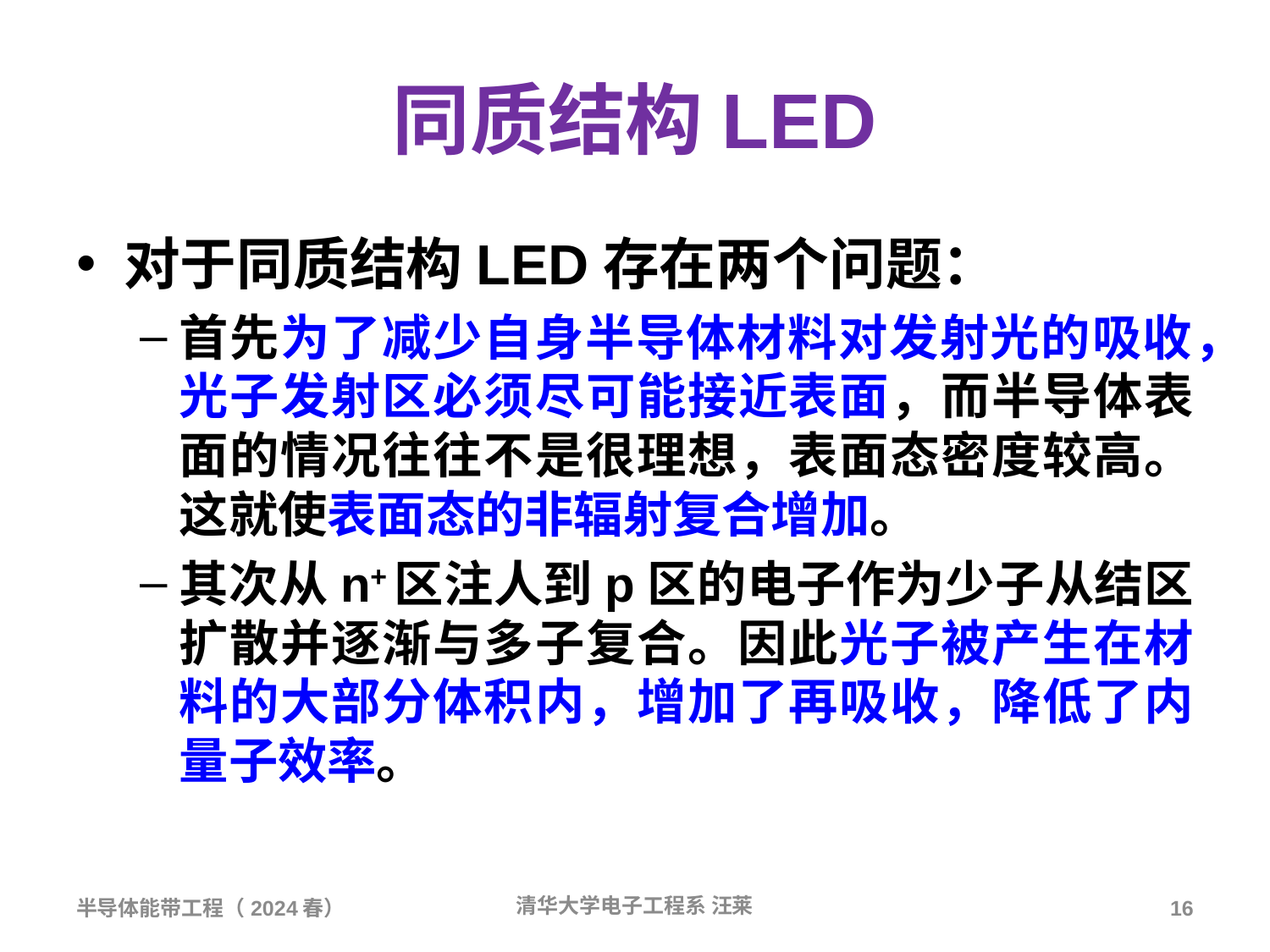

# 同质结构LED
对于同质结构LED存在两个问题：
首先为了减少自身半导体材料对发射光的吸收，光子发射区必须尽可能接近表面，而半导体表面的情况往往不是很理想，表面态密度较高。这就使表面态的非辐射复合增加。
其次从n+区注人到p区的电子作为少子从结区扩散并逐渐与多子复合。因此光子被产生在材料的大部分体积内，增加了再吸收，降低了内量子效率。
半导体能带工程（2024春）
清华大学电子工程系 汪莱
16